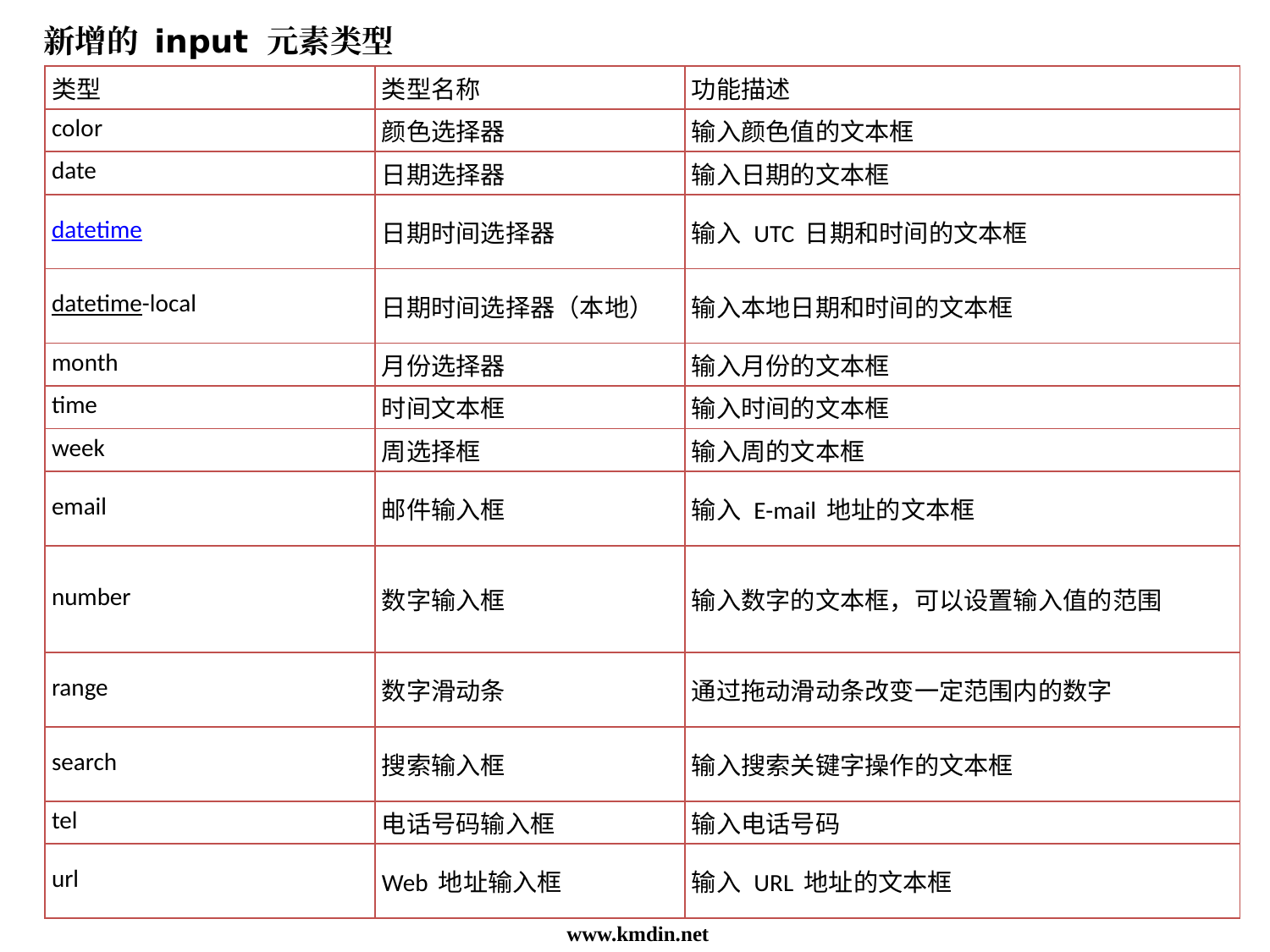

新增的 input 元素类型
| 类型 | 类型名称 | 功能描述 |
| --- | --- | --- |
| color | 颜色选择器 | 输入颜色值的文本框 |
| date | 日期选择器 | 输入日期的文本框 |
| datetime | 日期时间选择器 | 输入 UTC 日期和时间的文本框 |
| datetime-local | 日期时间选择器（本地） | 输入本地日期和时间的文本框 |
| month | 月份选择器 | 输入月份的文本框 |
| time | 时间文本框 | 输入时间的文本框 |
| week | 周选择框 | 输入周的文本框 |
| email | 邮件输入框 | 输入 E-mail 地址的文本框 |
| number | 数字输入框 | 输入数字的文本框，可以设置输入值的范围 |
| range | 数字滑动条 | 通过拖动滑动条改变一定范围内的数字 |
| search | 搜索输入框 | 输入搜索关键字操作的文本框 |
| tel | 电话号码输入框 | 输入电话号码 |
| url | Web 地址输入框 | 输入 URL 地址的文本框 |